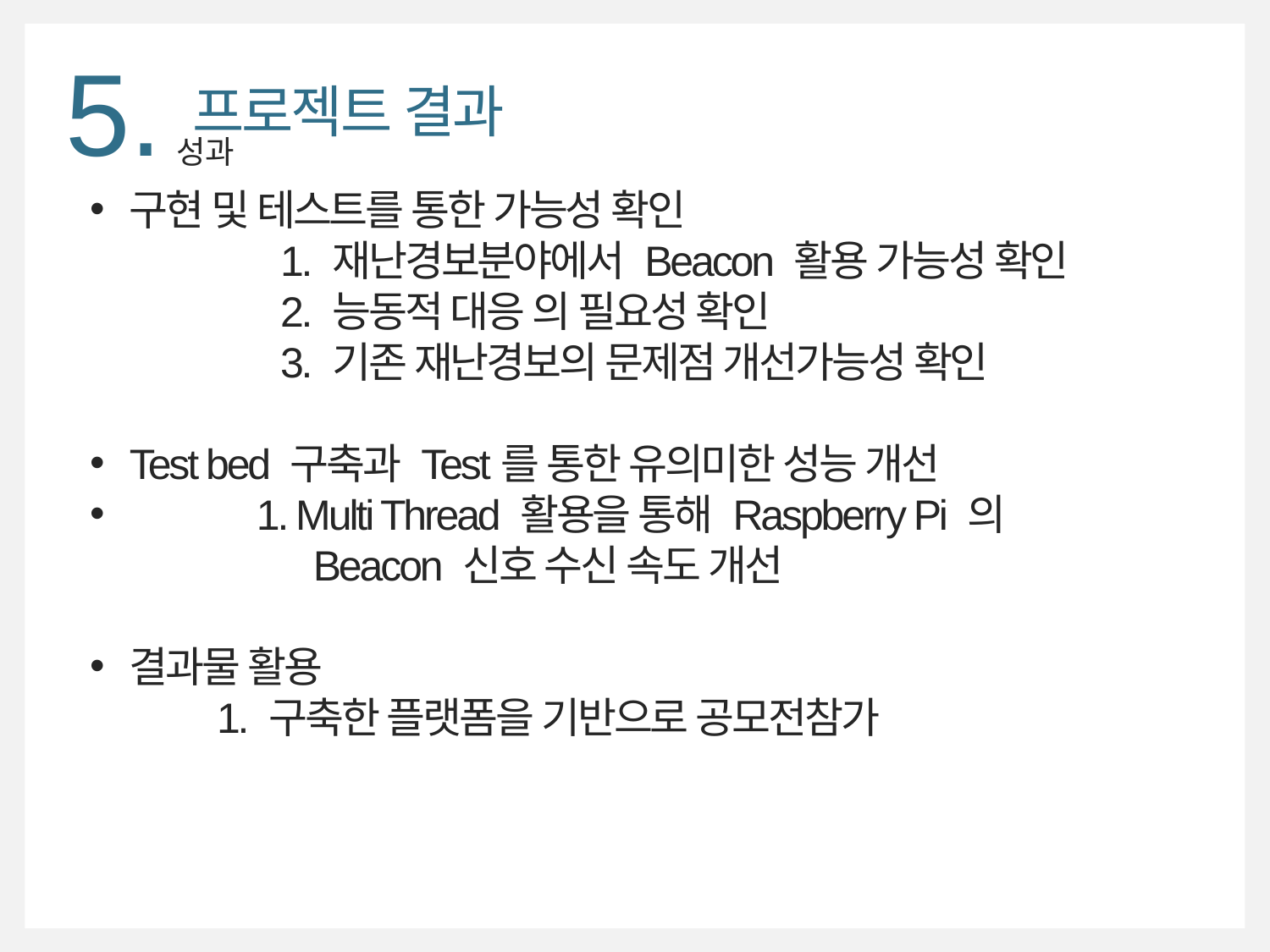

5.
프로젝트 결과
성과
구현 및 테스트를 통한 가능성 확인
	1. 재난경보분야에서 Beacon 활용 가능성 확인
	2. 능동적 대응 의 필요성 확인
	3. 기존 재난경보의 문제점 개선가능성 확인

Test bed 구축과 Test를 통한 유의미한 성능 개선
	1. Multi Thread 활용을 통해 Raspberry Pi 의
                        Beacon 신호 수신 속도 개선

결과물 활용
1. 구축한 플랫폼을 기반으로 공모전참가